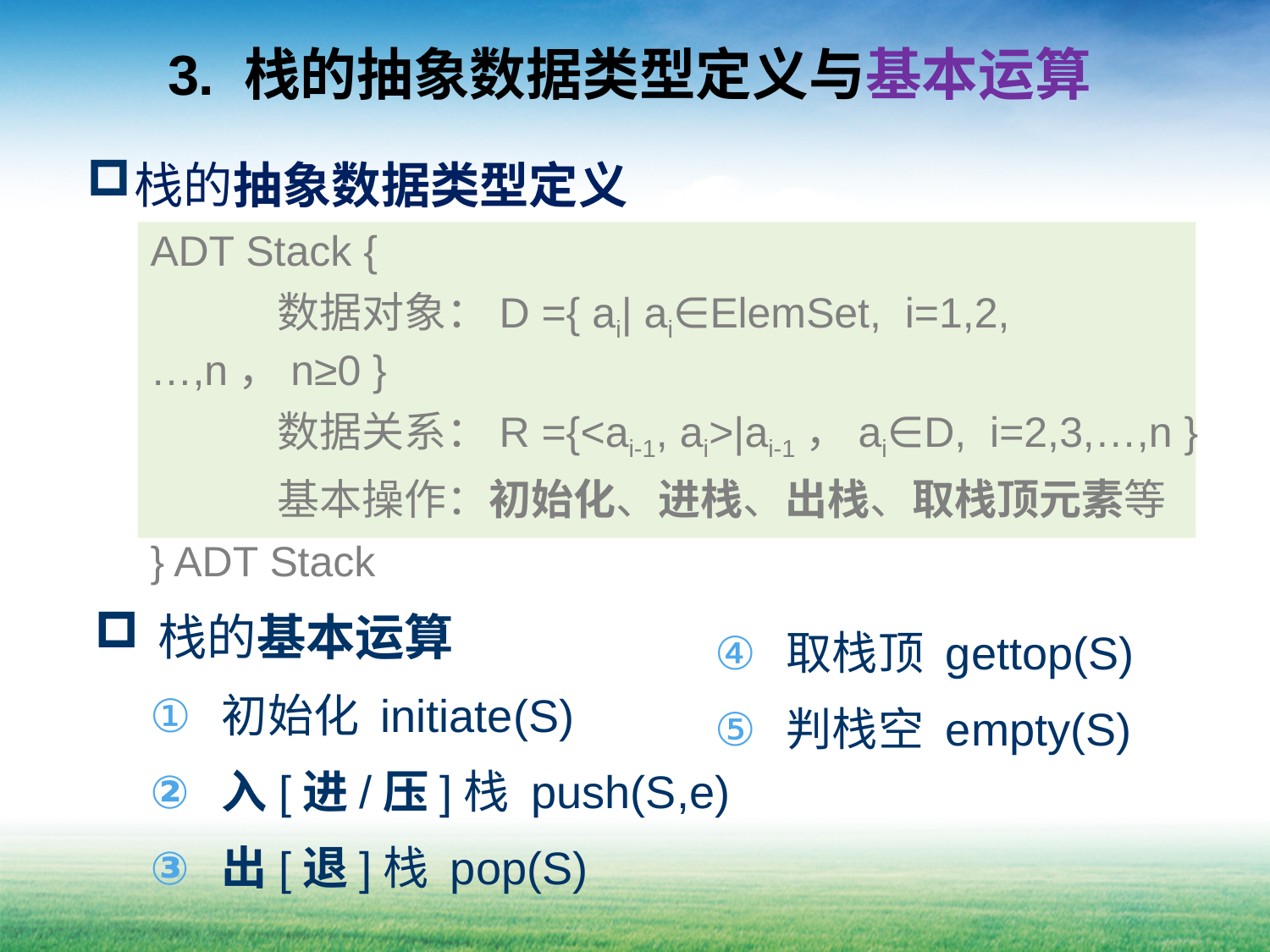

# 3. 栈的抽象数据类型定义与基本运算
栈的抽象数据类型定义
ADT Stack {
	数据对象：D ={ ai| ai∈ElemSet,  i=1,2,…,n，n≥0 }
	数据关系：R ={<ai-1, ai>|ai-1，ai∈D,  i=2,3,…,n }
	基本操作：初始化、进栈、出栈、取栈顶元素等
} ADT Stack
栈的基本运算
初始化 initiate(S)
入[进/压]栈 push(S,e)
出[退]栈 pop(S)

取栈顶 gettop(S)
判栈空 empty(S)